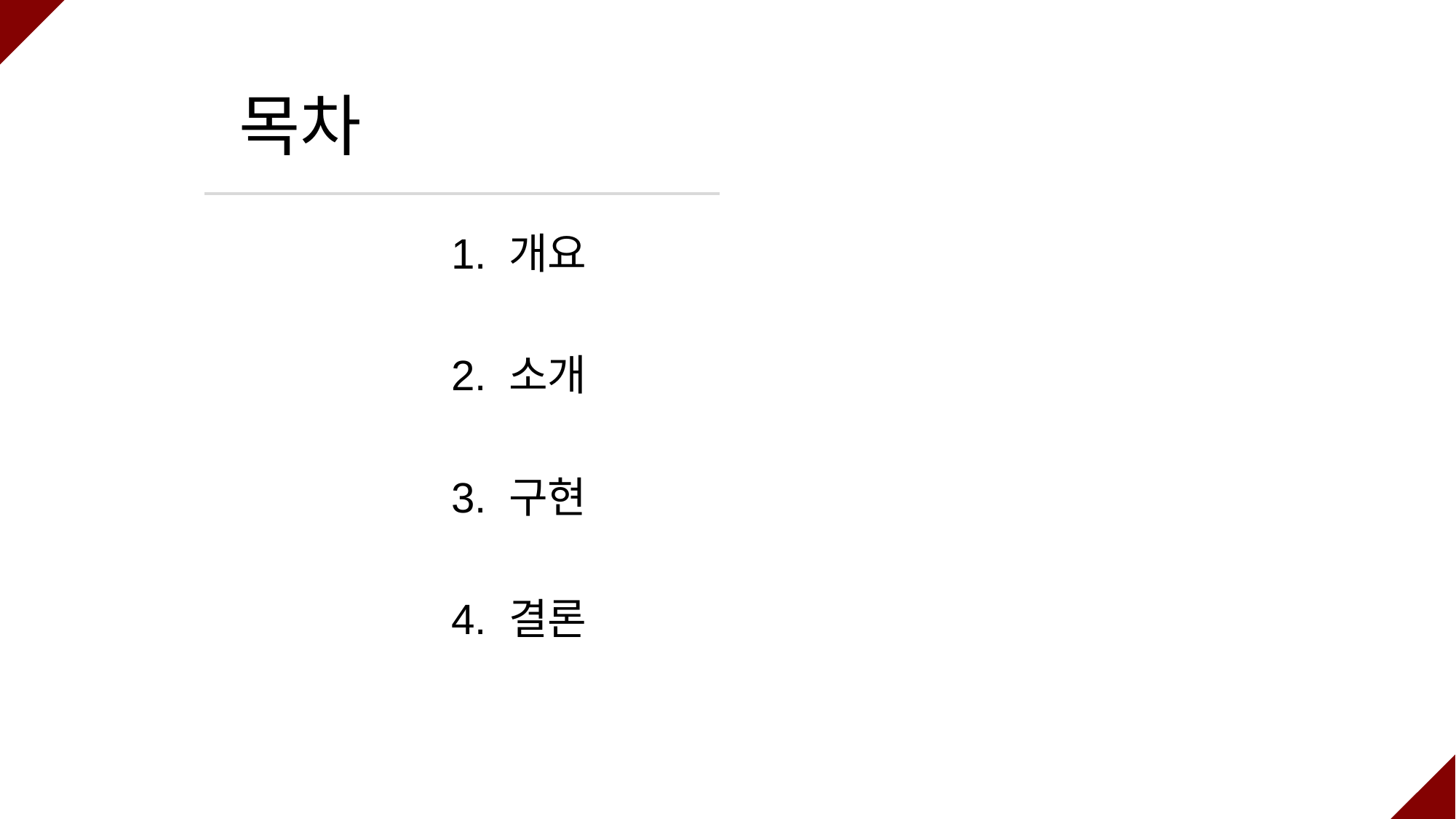

# 목차
1. 개요

2. 소개

3. 구현

4. 결론